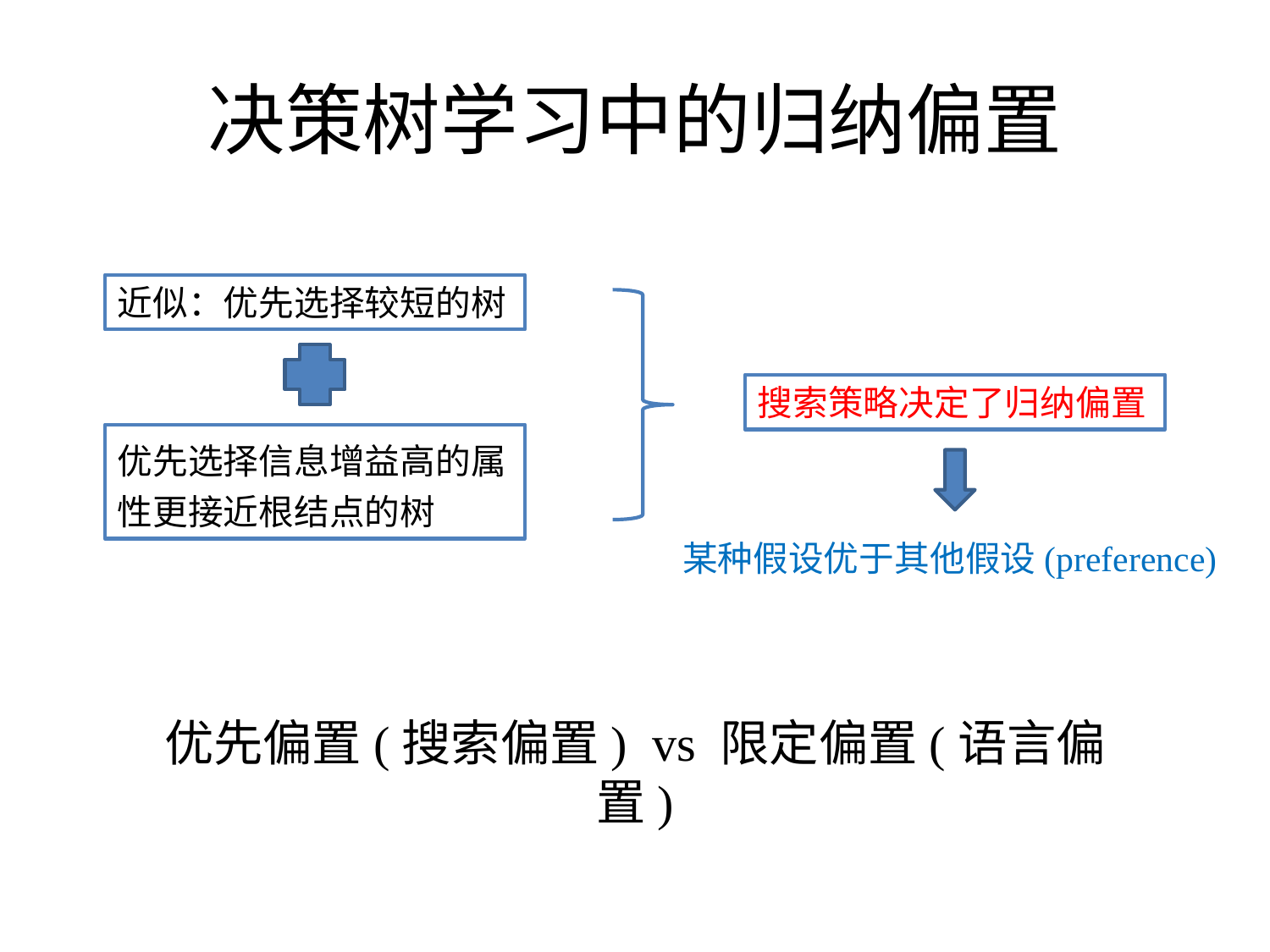

# 决策树学习中的归纳偏置
近似：优先选择较短的树

搜索策略决定了归纳偏置
优先选择信息增益高的属性更接近根结点的树

某种假设优于其他假设(preference)
优先偏置(搜索偏置)  vs 限定偏置(语言偏置)